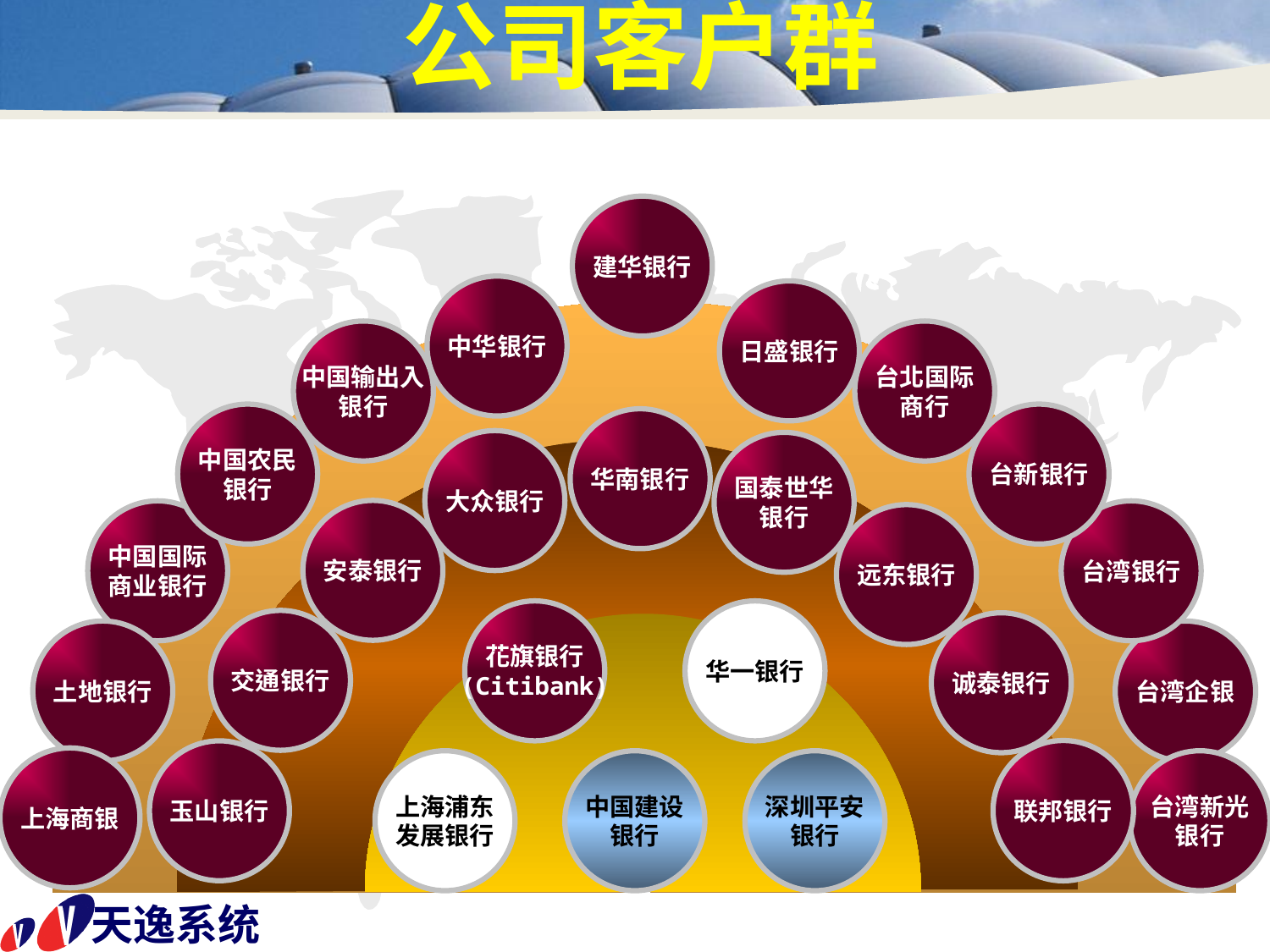

# 公司客户群
建华银行
中华银行
日盛银行

中国输出入
银行
台北国际
商行
中国农民
银行
台新银行
华南银行
大众银行
国泰世华
银行

安泰银行
中国国际
商业银行
台湾银行
远东银行
花旗银行
(Citibank)
华一银行
交通银行
诚泰银行

土地银行
台湾企银
联邦银行
玉山银行
上海商银
上海浦东
发展银行
中国建设
银行
深圳平安
银行
台湾新光
银行